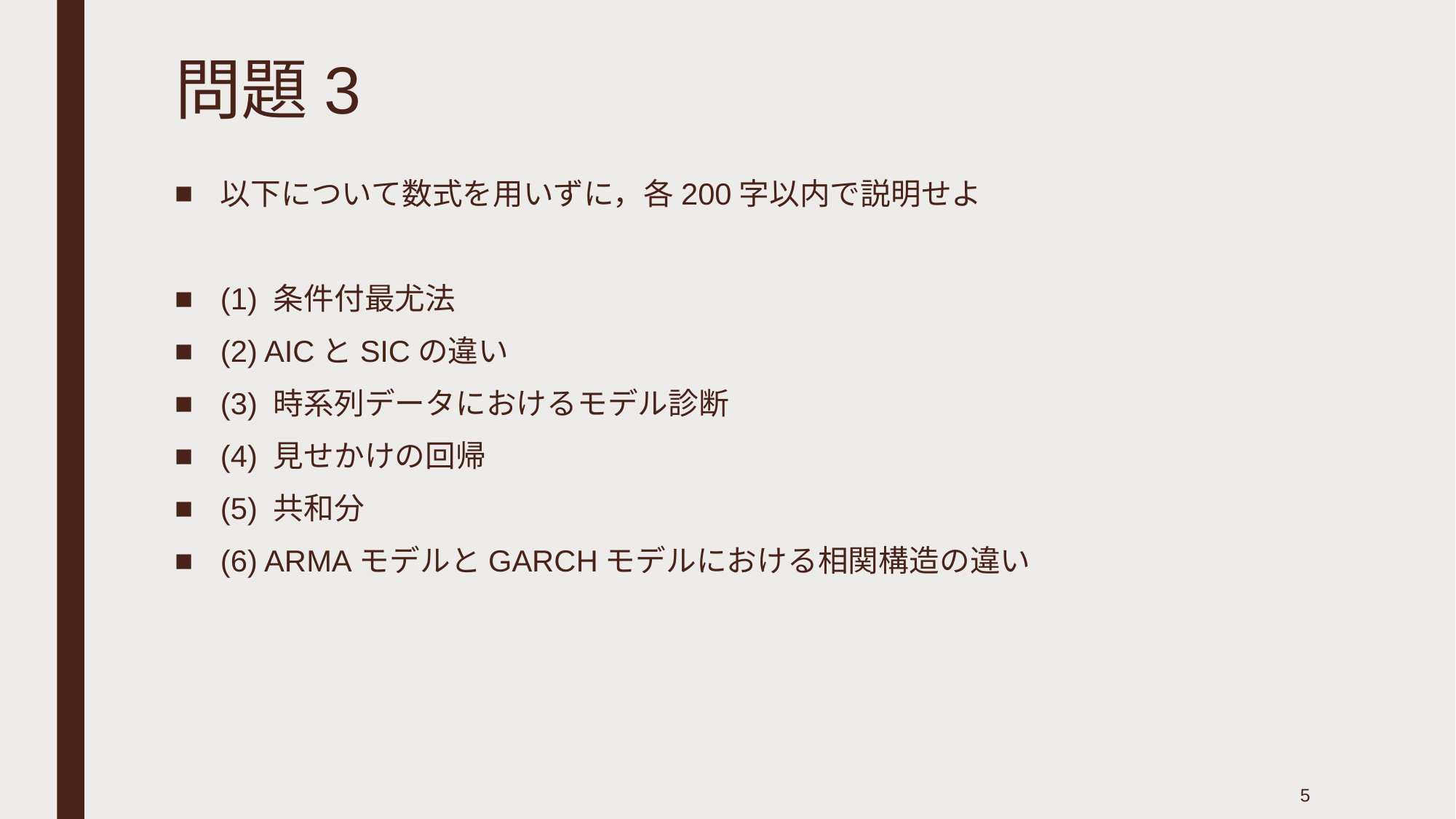

# 問題3
以下について数式を用いずに，各200字以内で説明せよ

(1) 条件付最尤法
(2) AICとSICの違い
(3) 時系列データにおけるモデル診断
(4) 見せかけの回帰
(5) 共和分
(6) ARMAモデルとGARCHモデルにおける相関構造の違い

5